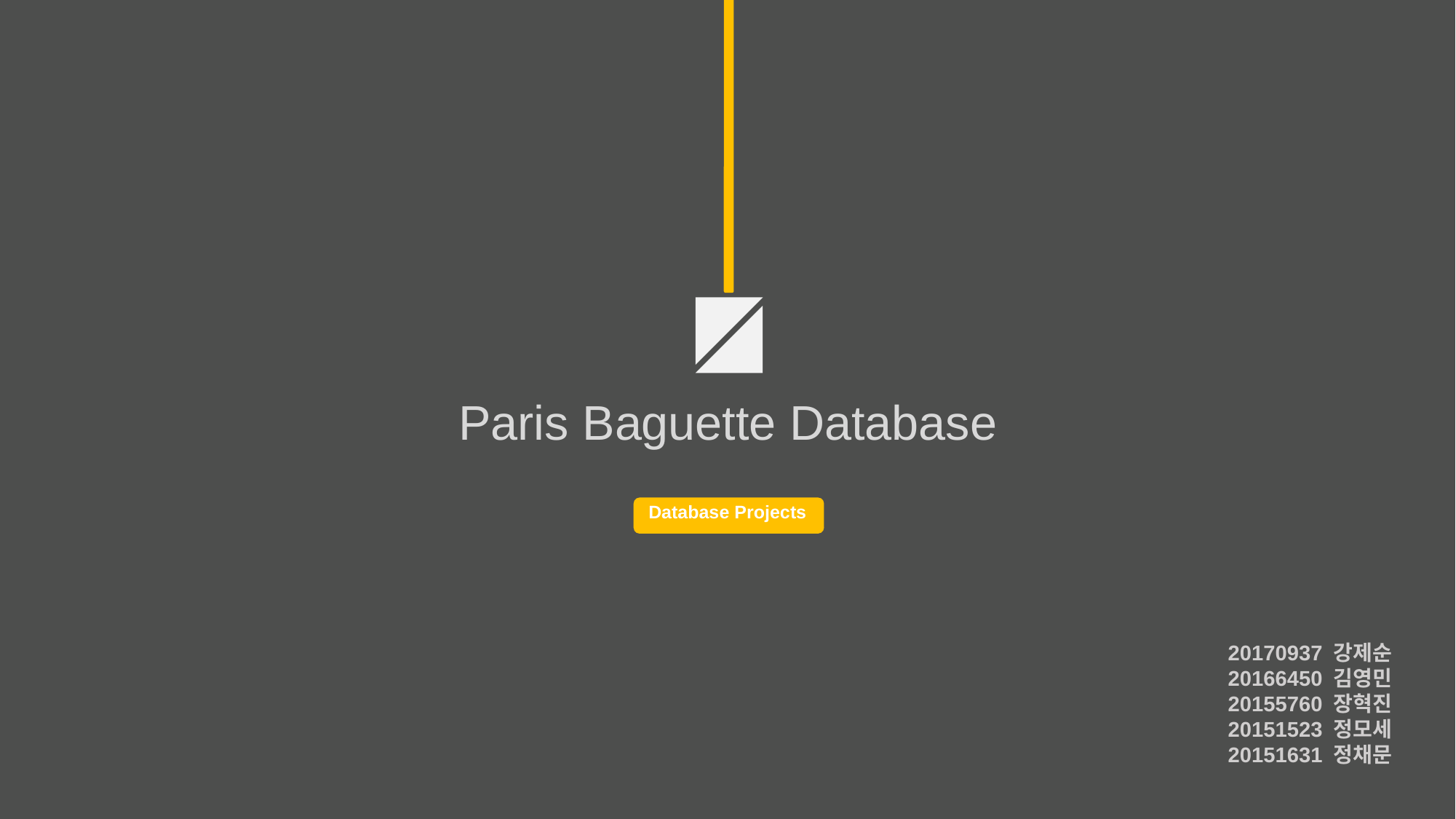

Paris Baguette Database
Database Projects

20170937 강제순
20166450 김영민
20155760 장혁진
20151523 정모세
20151631 정채문